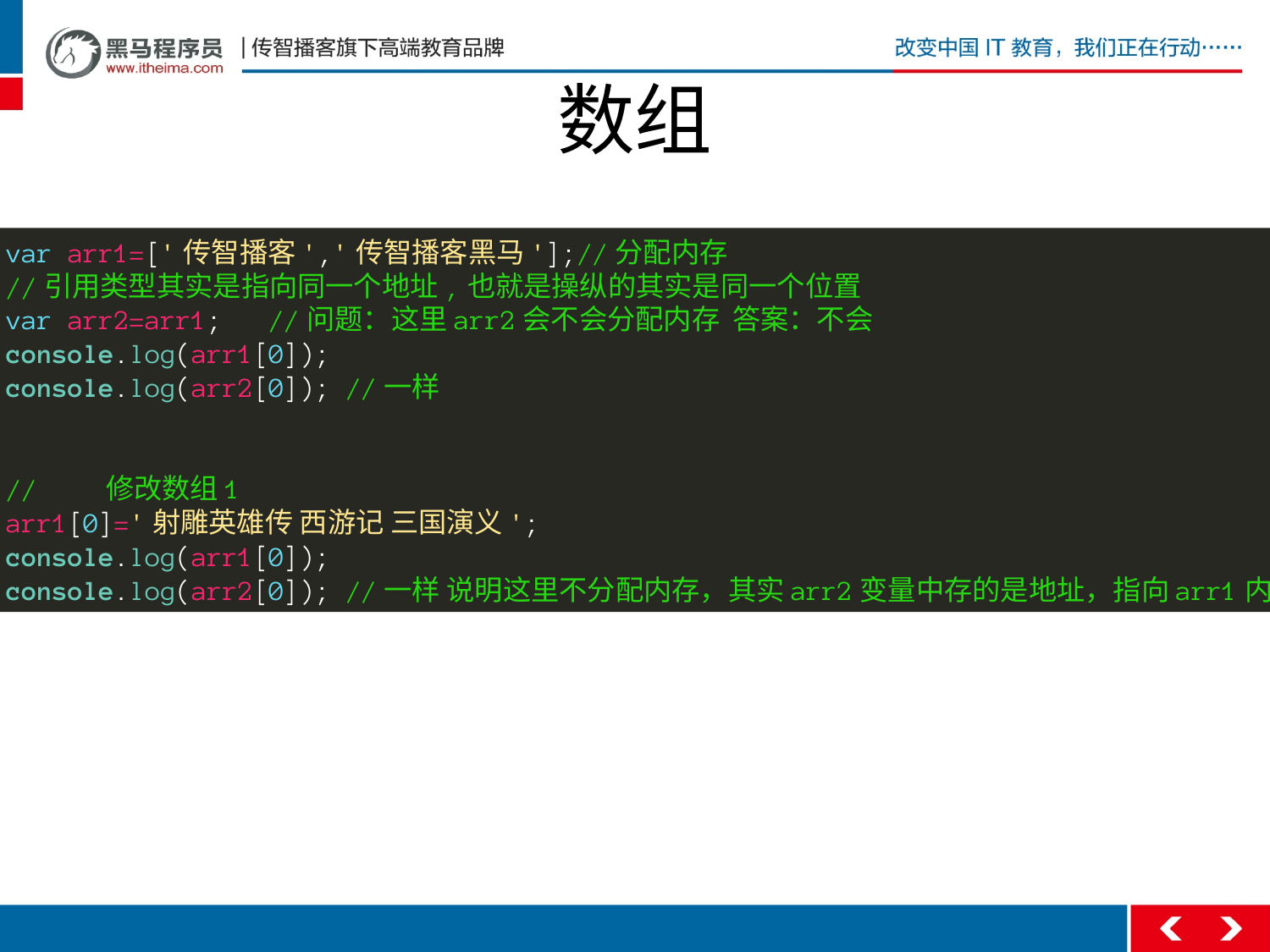

# 数组

var arr1=['传智播客','传智播客黑马'];//分配内存
//引用类型其实是指向同一个地址,也就是操纵的其实是同一个位置
var arr2=arr1;   //问题：这里arr2会不会分配内存  答案：不会
console.log(arr1[0]);
console.log(arr2[0]); //一样
//    修改数组1
arr1[0]='射雕英雄传 西游记 三国演义';
console.log(arr1[0]);
console.log(arr2[0]); //一样 说明这里不分配内存，其实arr2变量中存的是地址，指向arr1内存